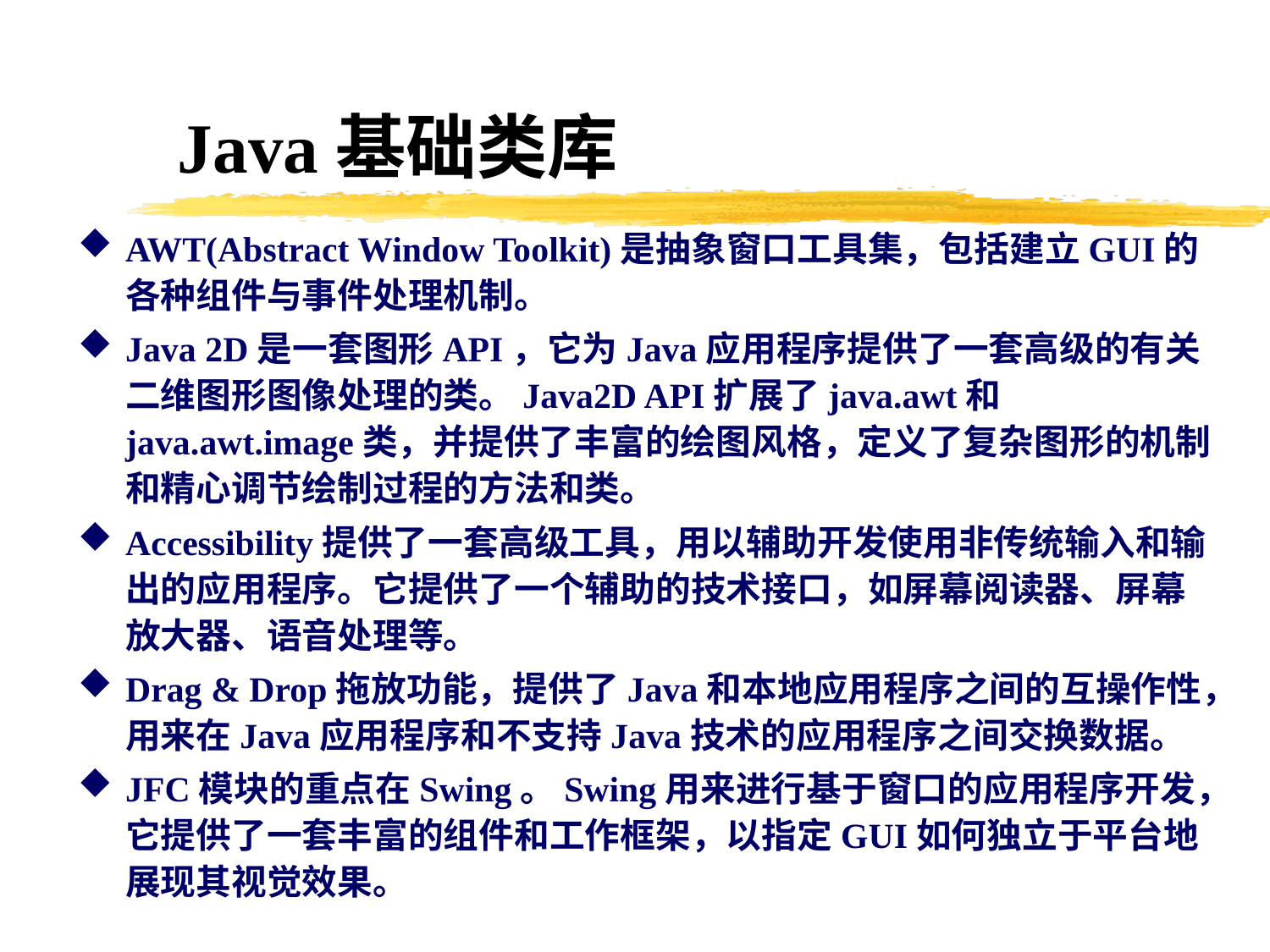

# Java基础类库
AWT(Abstract Window Toolkit)是抽象窗口工具集，包括建立GUI的各种组件与事件处理机制。
Java 2D是一套图形API，它为Java应用程序提供了一套高级的有关二维图形图像处理的类。Java2D API扩展了java.awt和java.awt.image类，并提供了丰富的绘图风格，定义了复杂图形的机制和精心调节绘制过程的方法和类。
Accessibility提供了一套高级工具，用以辅助开发使用非传统输入和输出的应用程序。它提供了一个辅助的技术接口，如屏幕阅读器、屏幕放大器、语音处理等。
Drag & Drop拖放功能，提供了Java和本地应用程序之间的互操作性，用来在Java应用程序和不支持Java技术的应用程序之间交换数据。
JFC模块的重点在Swing。Swing用来进行基于窗口的应用程序开发，它提供了一套丰富的组件和工作框架，以指定GUI如何独立于平台地展现其视觉效果。
3